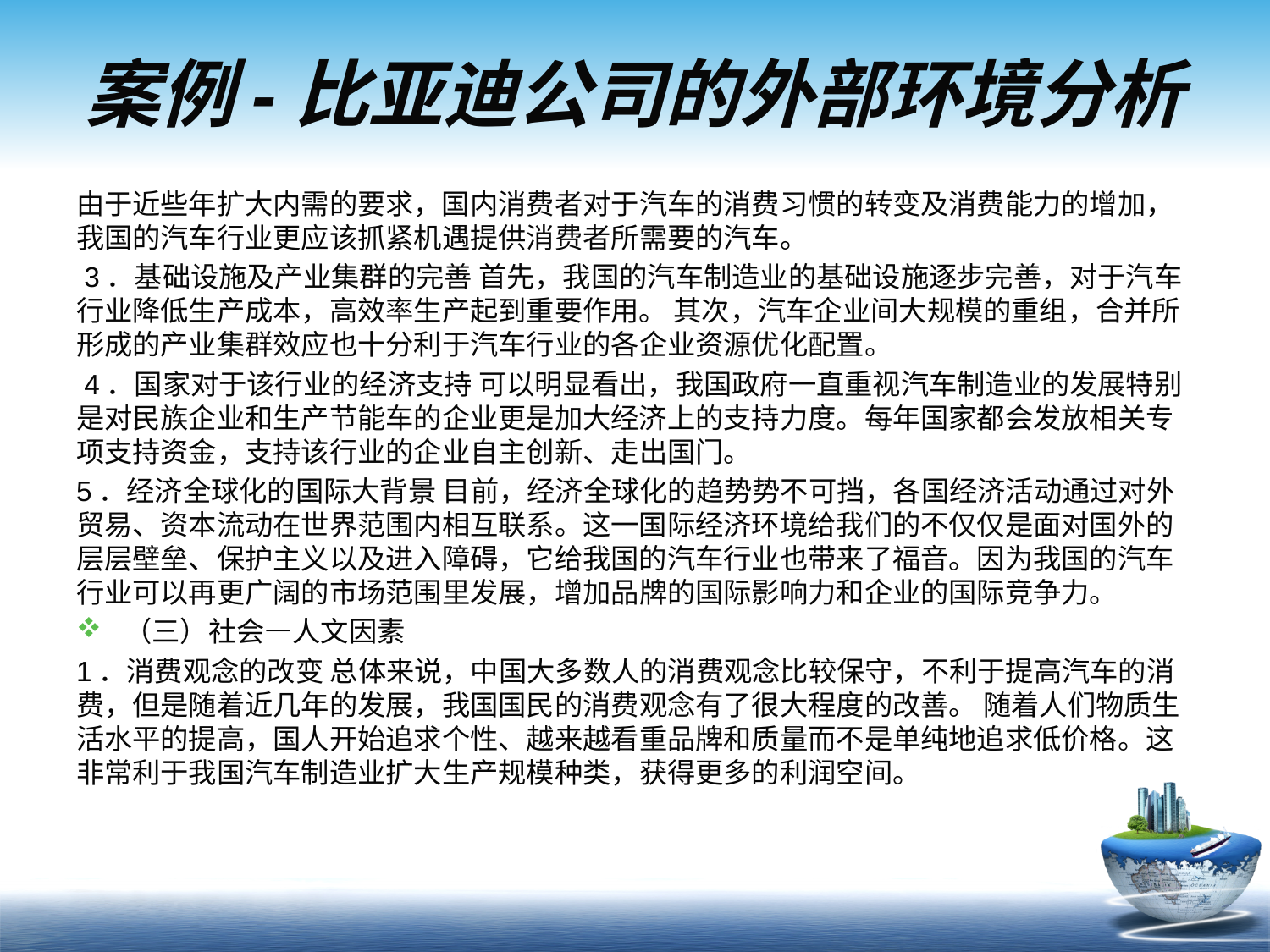

# 案例-比亚迪公司的外部环境分析
由于近些年扩大内需的要求，国内消费者对于汽车的消费习惯的转变及消费能力的增加，我国的汽车行业更应该抓紧机遇提供消费者所需要的汽车。
 3．基础设施及产业集群的完善 首先，我国的汽车制造业的基础设施逐步完善，对于汽车行业降低生产成本，高效率生产起到重要作用。 其次，汽车企业间大规模的重组，合并所形成的产业集群效应也十分利于汽车行业的各企业资源优化配置。
 4．国家对于该行业的经济支持 可以明显看出，我国政府一直重视汽车制造业的发展特别是对民族企业和生产节能车的企业更是加大经济上的支持力度。每年国家都会发放相关专项支持资金，支持该行业的企业自主创新、走出国门。
5．经济全球化的国际大背景 目前，经济全球化的趋势势不可挡，各国经济活动通过对外贸易、资本流动在世界范围内相互联系。这一国际经济环境给我们的不仅仅是面对国外的层层壁垒、保护主义以及进入障碍，它给我国的汽车行业也带来了福音。因为我国的汽车行业可以再更广阔的市场范围里发展，增加品牌的国际影响力和企业的国际竞争力。
（三）社会—人文因素
1．消费观念的改变 总体来说，中国大多数人的消费观念比较保守，不利于提高汽车的消费，但是随着近几年的发展，我国国民的消费观念有了很大程度的改善。 随着人们物质生活水平的提高，国人开始追求个性、越来越看重品牌和质量而不是单纯地追求低价格。这非常利于我国汽车制造业扩大生产规模种类，获得更多的利润空间。